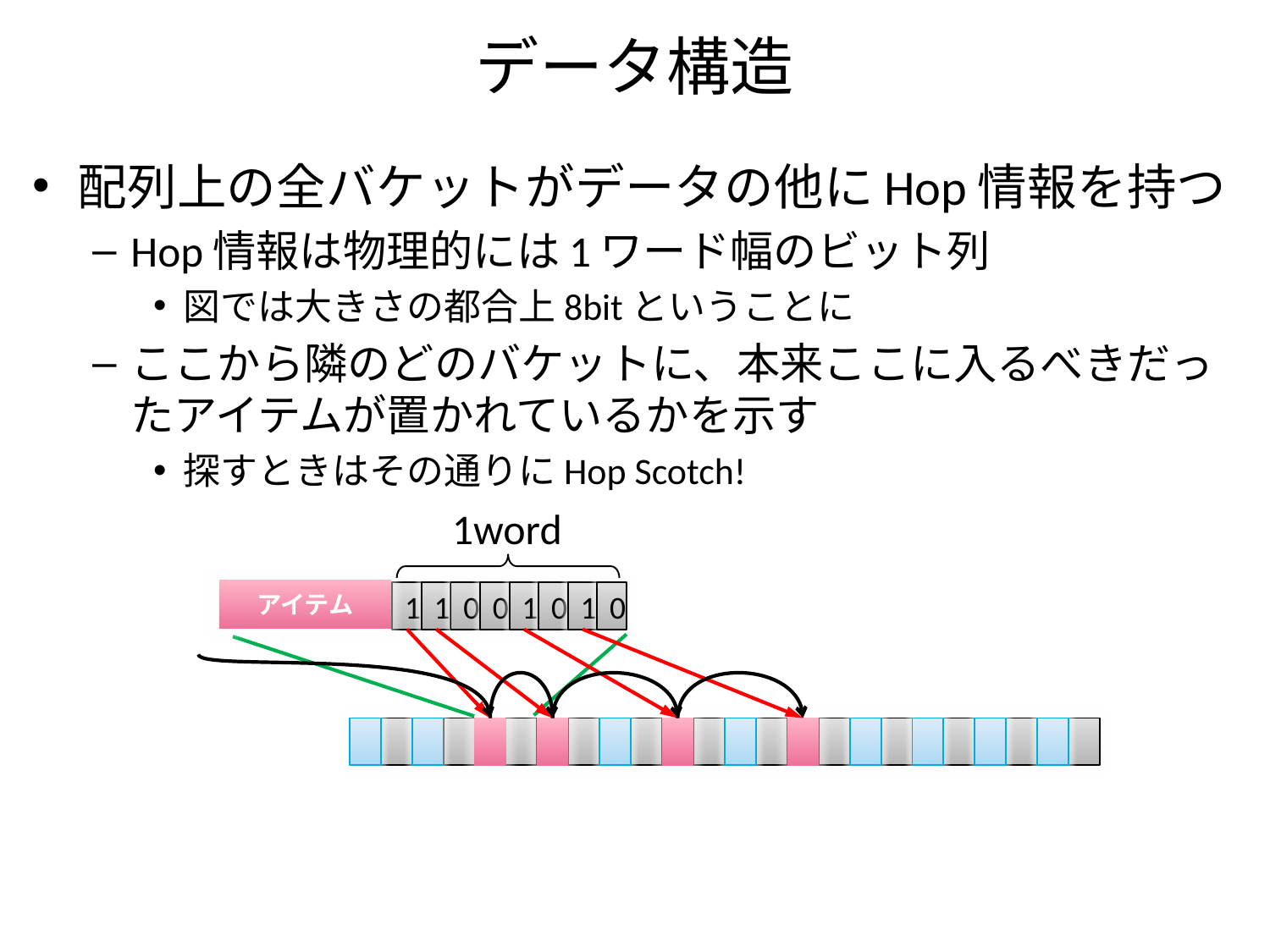

# データ構造
配列上の全バケットがデータの他にHop情報を持つ
Hop情報は物理的には1ワード幅のビット列
図では大きさの都合上8bitということに
ここから隣のどのバケットに、本来ここに入るべきだったアイテムが置かれているかを示す
探すときはその通りにHop Scotch!

1word
アイテム
1
1
0
0
1
0
1
0